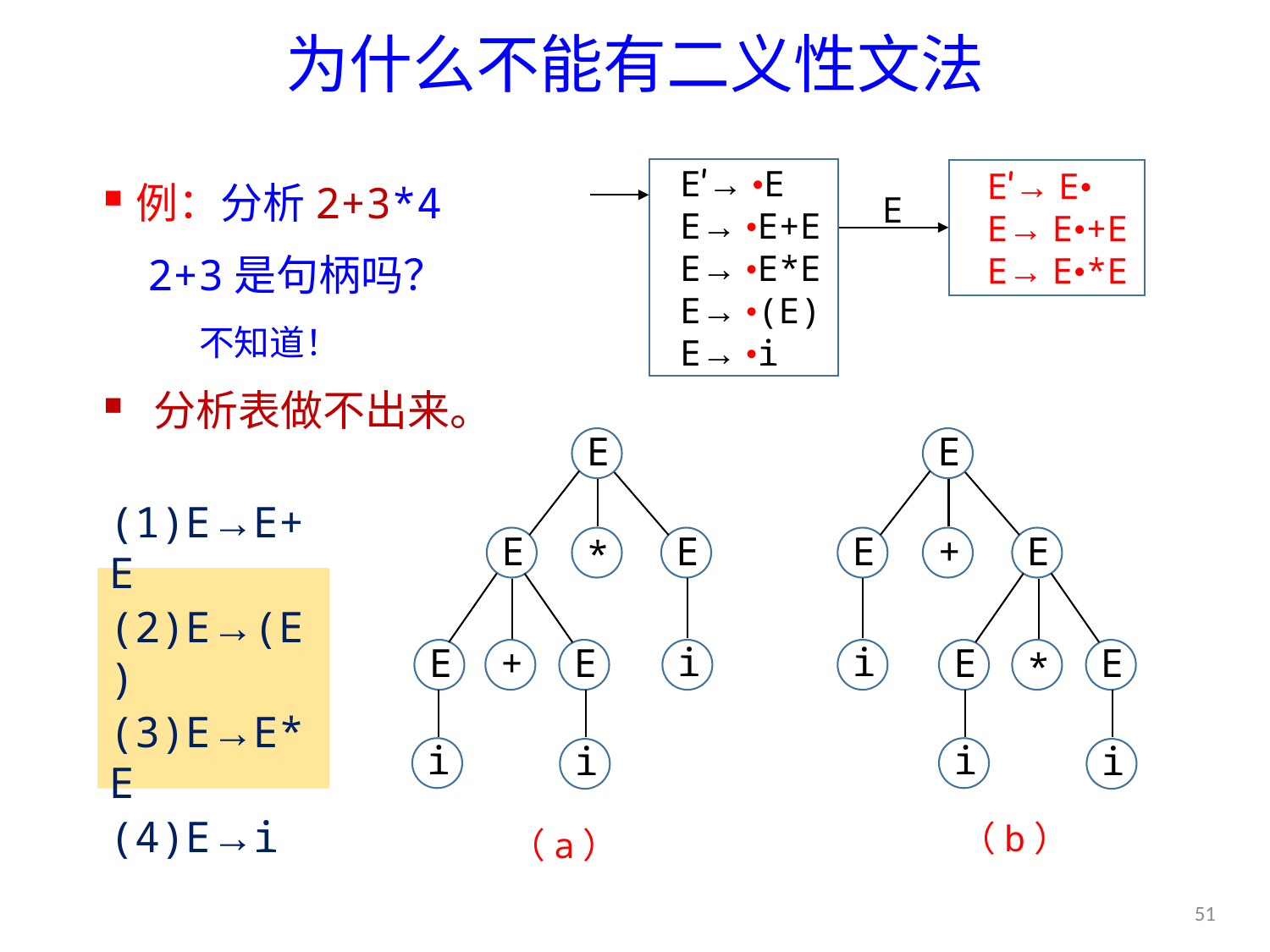

# 为什么不能有二义性文法
E’→ •E
E→ •E+E
E→ •E*E
E→ •(E)
E→ •i
E’→ E•
E→ E•+E
E→ E•*E
E
例：分析2+3*4
2+3是句柄吗？
不知道！
分析表做不出来。
E

E

E

*

+

E

i

i

E

i

E

E

+

E

i

E

E

*

i

i

(1)E→E+E
(2)E→(E)
(3)E→E*E
(4)E→i
（b）
（a）
51